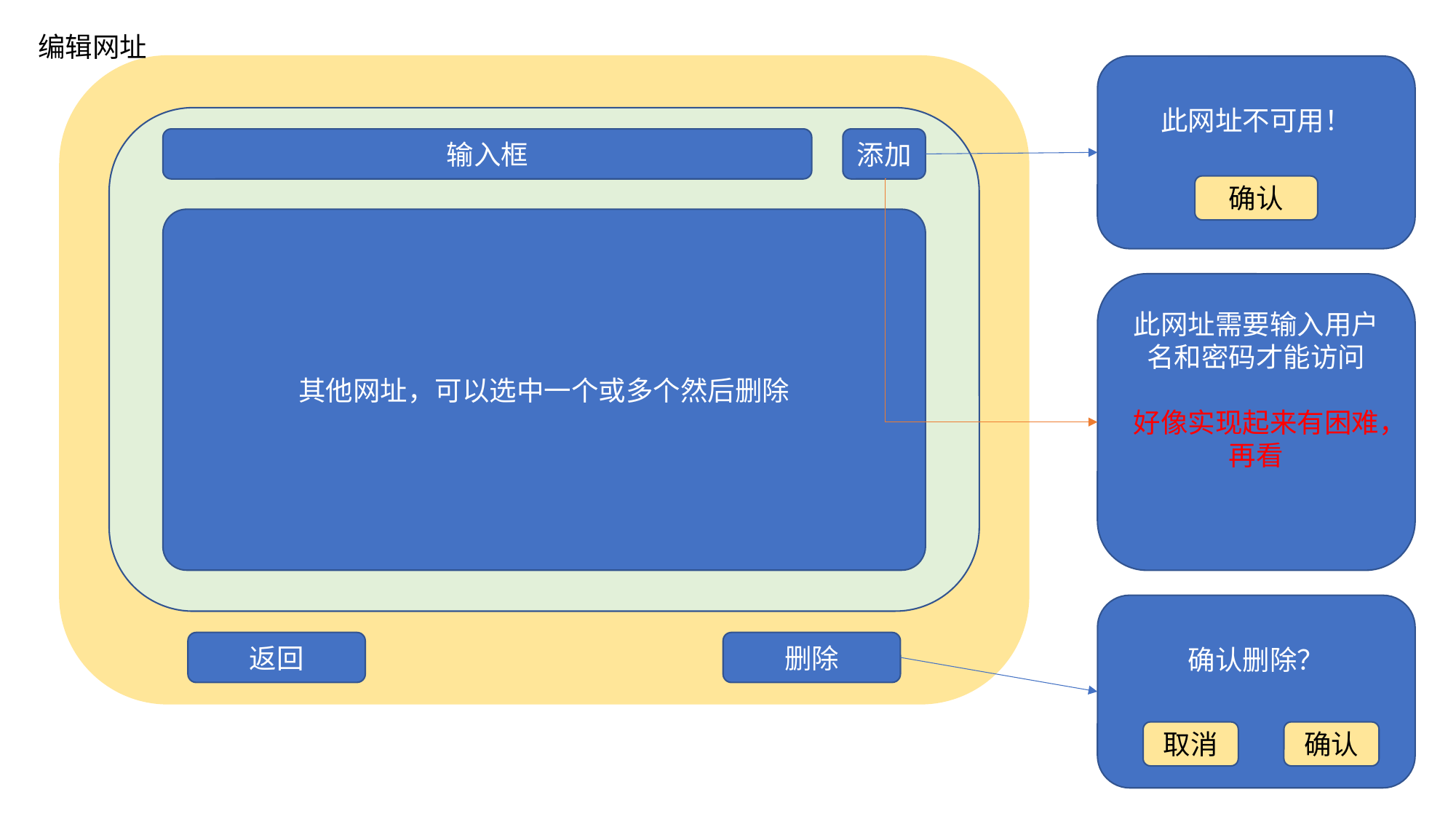

编辑网址

此网址不可用！

输入框
添加
确认
其他网址，可以选中一个或多个然后删除
此网址需要输入用户名和密码才能访问

好像实现起来有困难，再看

确认删除？

返回
删除
取消
确认